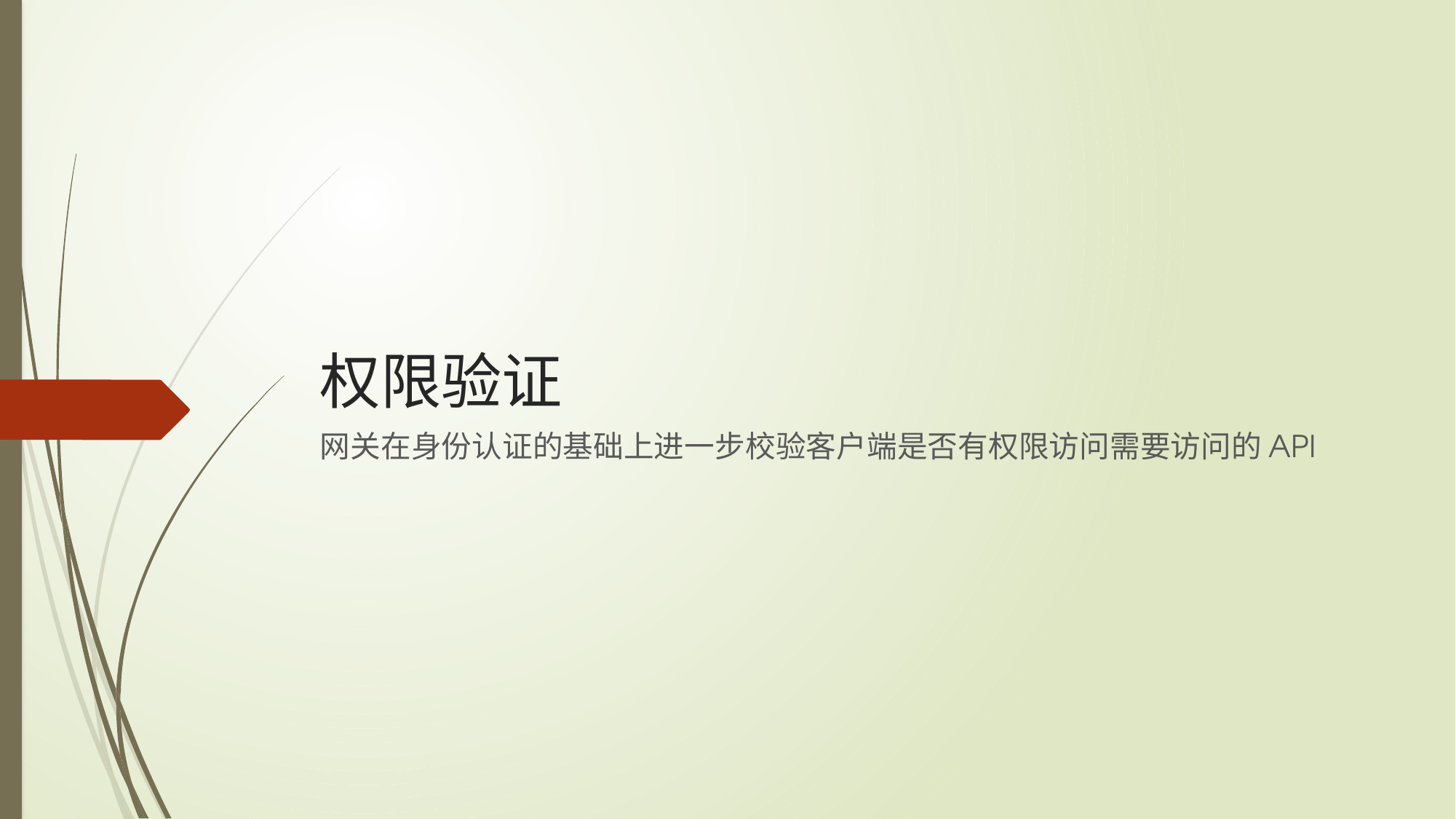

# 权限验证
网关在身份认证的基础上进一步校验客户端是否有权限访问需要访问的API